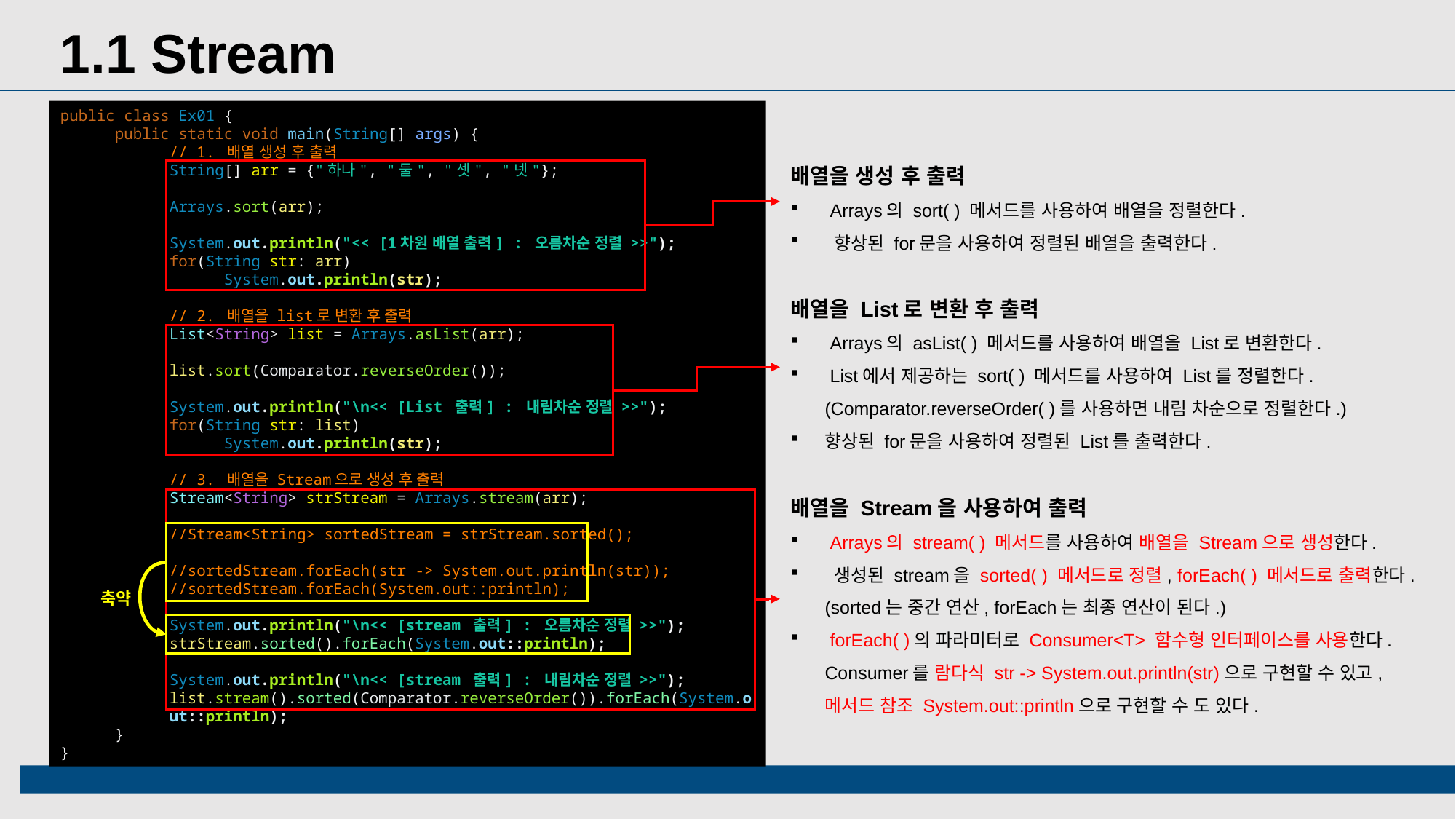

1.1 Stream
public class Ex01 {
public static void main(String[] args) {
// 1. 배열 생성 후 출력
String[] arr = {"하나", "둘", "셋", "넷"};

Arrays.sort(arr);

System.out.println("<< [1차원 배열 출력] : 오름차순 정렬 >>");
for(String str: arr)
System.out.println(str);

// 2. 배열을 list로 변환 후 출력
List<String> list = Arrays.asList(arr);

list.sort(Comparator.reverseOrder());

System.out.println("\n<< [List 출력] : 내림차순 정렬 >>");
for(String str: list)
System.out.println(str);

// 3. 배열을 Stream으로 생성 후 출력
Stream<String> strStream = Arrays.stream(arr);

//Stream<String> sortedStream = strStream.sorted();

//sortedStream.forEach(str -> System.out.println(str));
//sortedStream.forEach(System.out::println);

System.out.println("\n<< [stream 출력] : 오름차순 정렬 >>");
strStream.sorted().forEach(System.out::println);

System.out.println("\n<< [stream 출력] : 내림차순 정렬 >>"); list.stream().sorted(Comparator.reverseOrder()).forEach(System.out::println);
}
}
배열을 생성 후 출력
 Arrays의 sort( ) 메서드를 사용하여 배열을 정렬한다.
 향상된 for문을 사용하여 정렬된 배열을 출력한다.

배열을 List로 변환 후 출력
 Arrays의 asList( ) 메서드를 사용하여 배열을 List로 변환한다.
 List에서 제공하는 sort( ) 메서드를 사용하여 List를 정렬한다. (Comparator.reverseOrder( )를 사용하면 내림 차순으로 정렬한다.)
향상된 for문을 사용하여 정렬된 List를 출력한다.

배열을 Stream을 사용하여 출력
 Arrays의 stream( ) 메서드를 사용하여 배열을 Stream으로 생성한다.
 생성된 stream을 sorted( ) 메서드로 정렬, forEach( ) 메서드로 출력한다. (sorted는 중간 연산, forEach는 최종 연산이 된다.)
 forEach( )의 파라미터로 Consumer<T> 함수형 인터페이스를 사용한다.  Consumer를 람다식 str -> System.out.println(str)으로 구현할 수 있고,   메서드 참조 System.out::println으로 구현할 수 도 있다.

축약